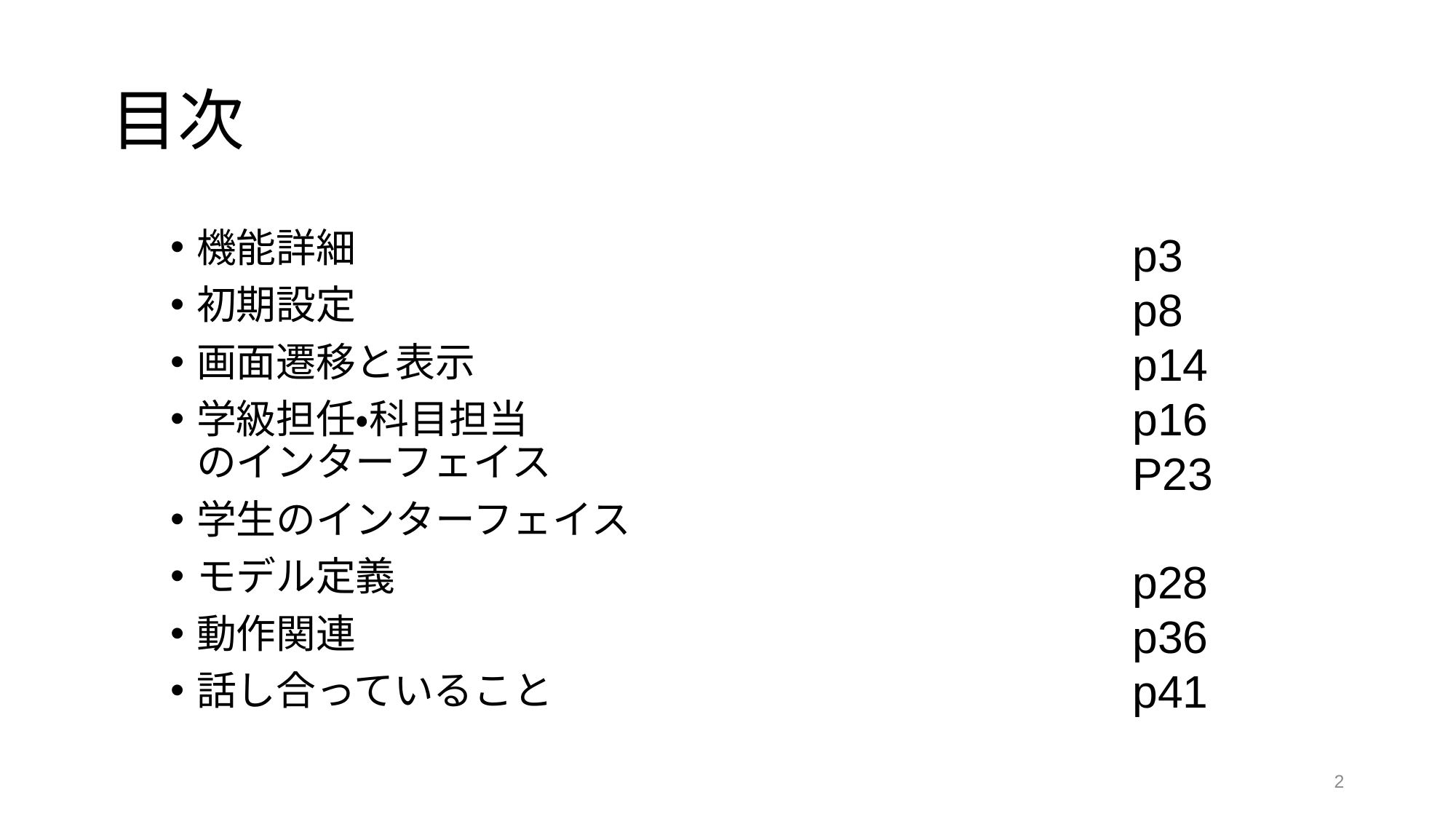

# 目次
p3
p8
p14
p16
P23

p28
p36
p41
機能詳細
初期設定
画面遷移と表示
学級担任・科目担当
のインターフェイス
学生のインターフェイス
モデル定義
動作関連
話し合っていること
2